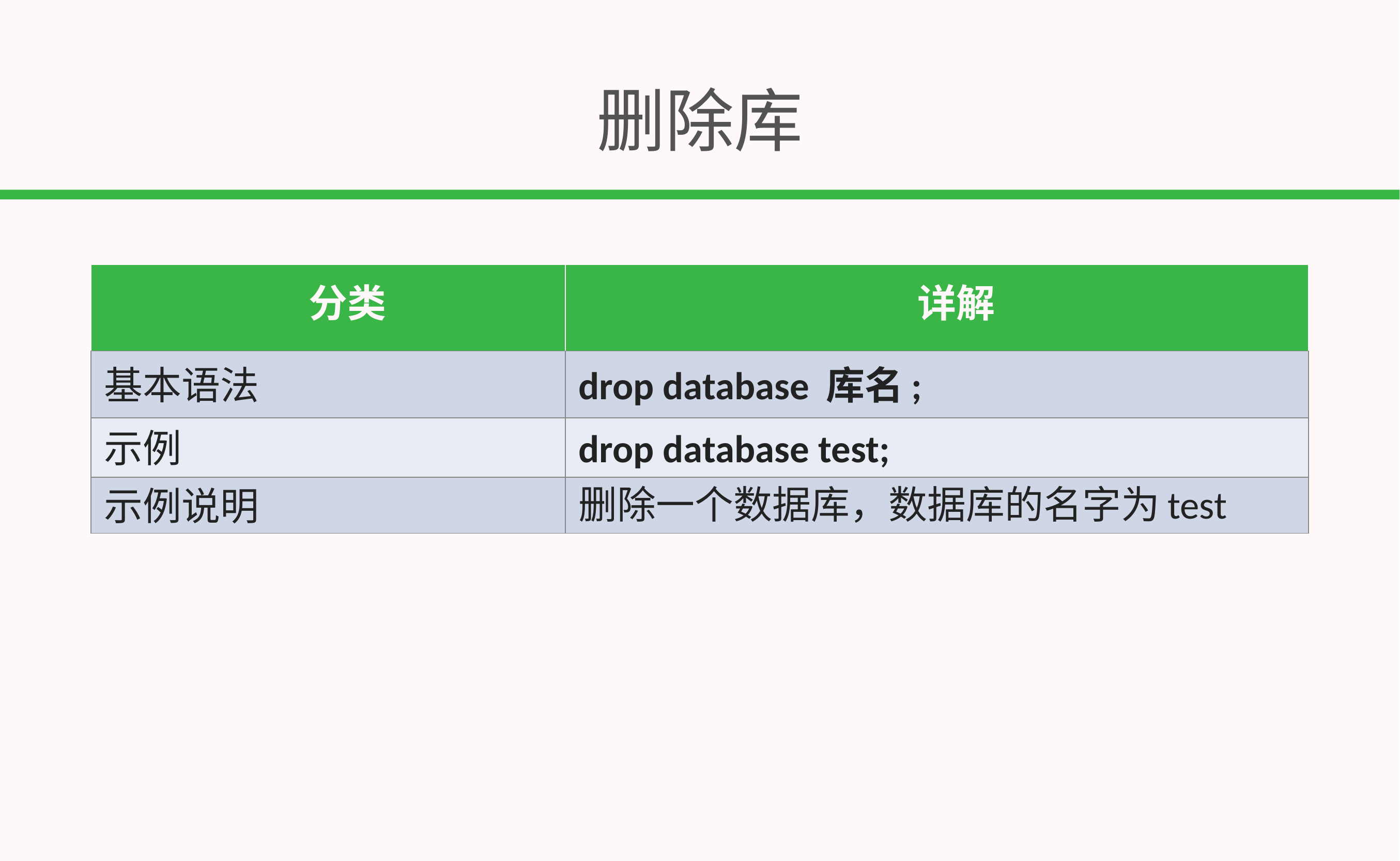

# 删除库
| 分类 | 详解 |
| --- | --- |
| 基本语法 | drop database 库名; |
| 示例 | drop database test; |
| 示例说明 | 删除一个数据库，数据库的名字为test |